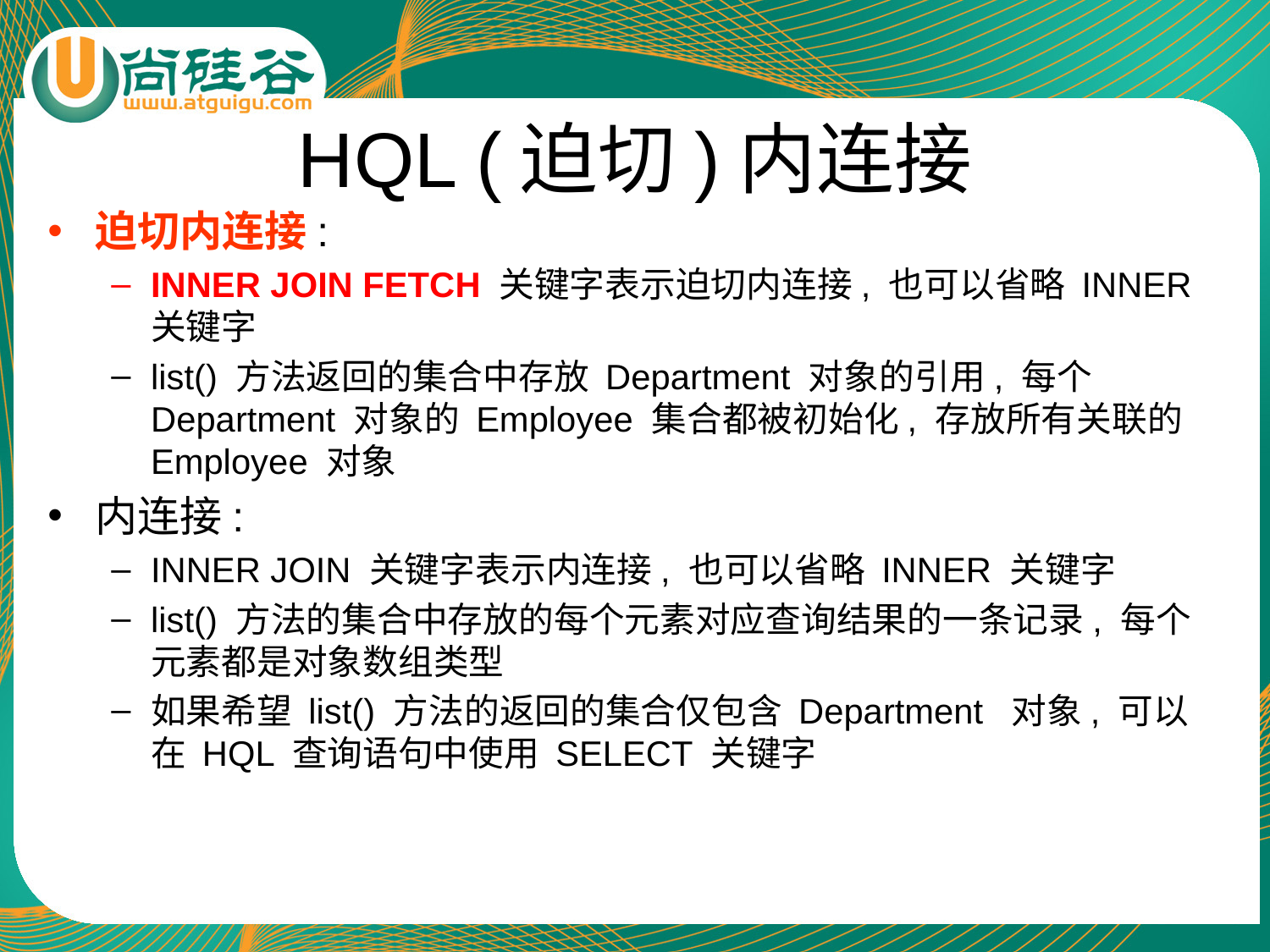

# HQL (迫切)内连接
迫切内连接:
INNER JOIN FETCH 关键字表示迫切内连接, 也可以省略 INNER 关键字
list() 方法返回的集合中存放 Department 对象的引用, 每个 Department 对象的 Employee 集合都被初始化, 存放所有关联的 Employee 对象
内连接:
INNER JOIN 关键字表示内连接, 也可以省略 INNER 关键字
list() 方法的集合中存放的每个元素对应查询结果的一条记录, 每个元素都是对象数组类型
如果希望 list() 方法的返回的集合仅包含 Department  对象, 可以在 HQL 查询语句中使用 SELECT 关键字